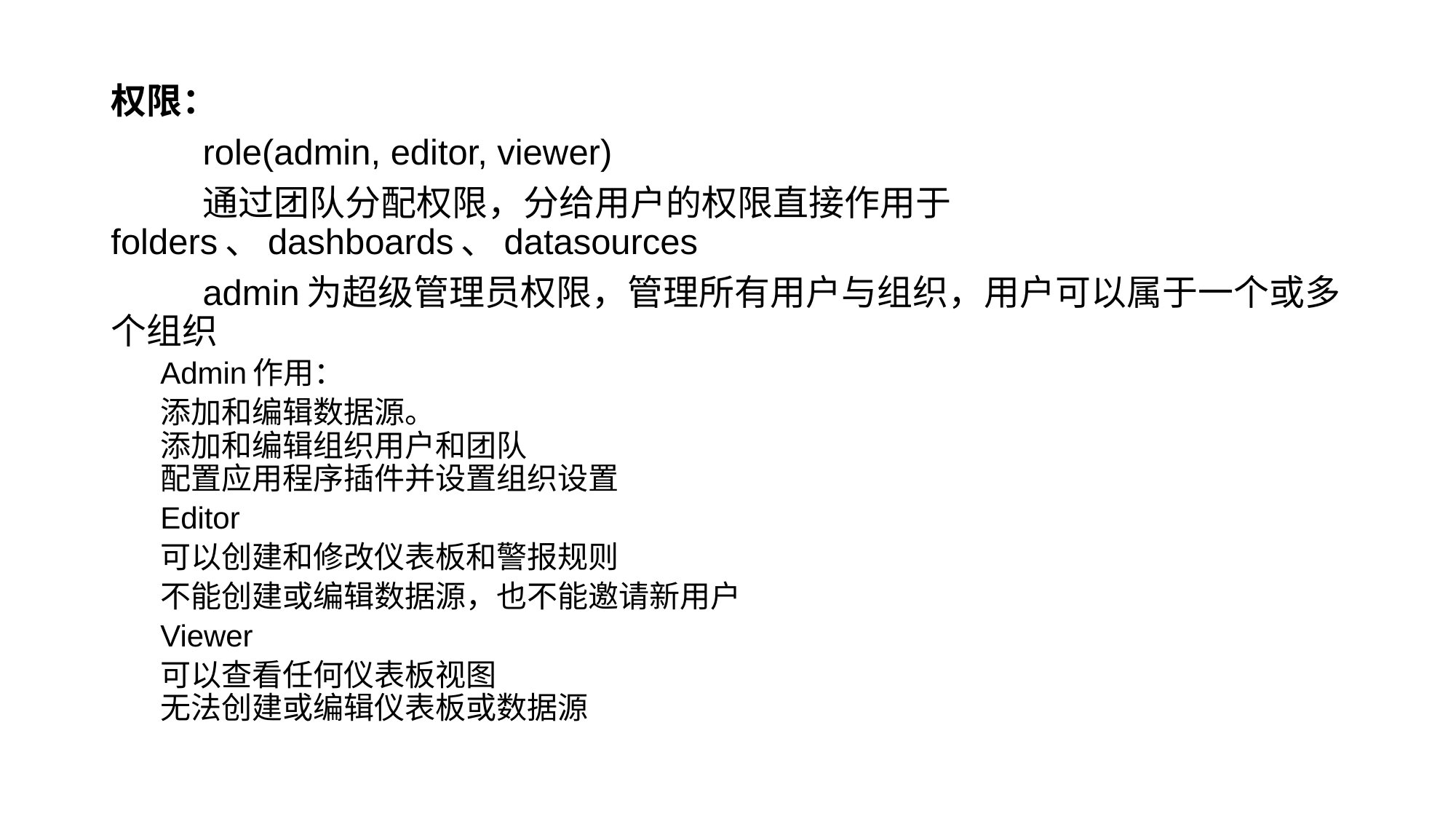

权限：
	role(admin, editor, viewer)
	通过团队分配权限，分给用户的权限直接作用于folders、dashboards、datasources
	admin为超级管理员权限，管理所有用户与组织，用户可以属于一个或多个组织
Admin作用：
	添加和编辑数据源。
	添加和编辑组织用户和团队
	配置应用程序插件并设置组织设置
Editor
	可以创建和修改仪表板和警报规则
	不能创建或编辑数据源，也不能邀请新用户
Viewer
	可以查看任何仪表板视图
	无法创建或编辑仪表板或数据源